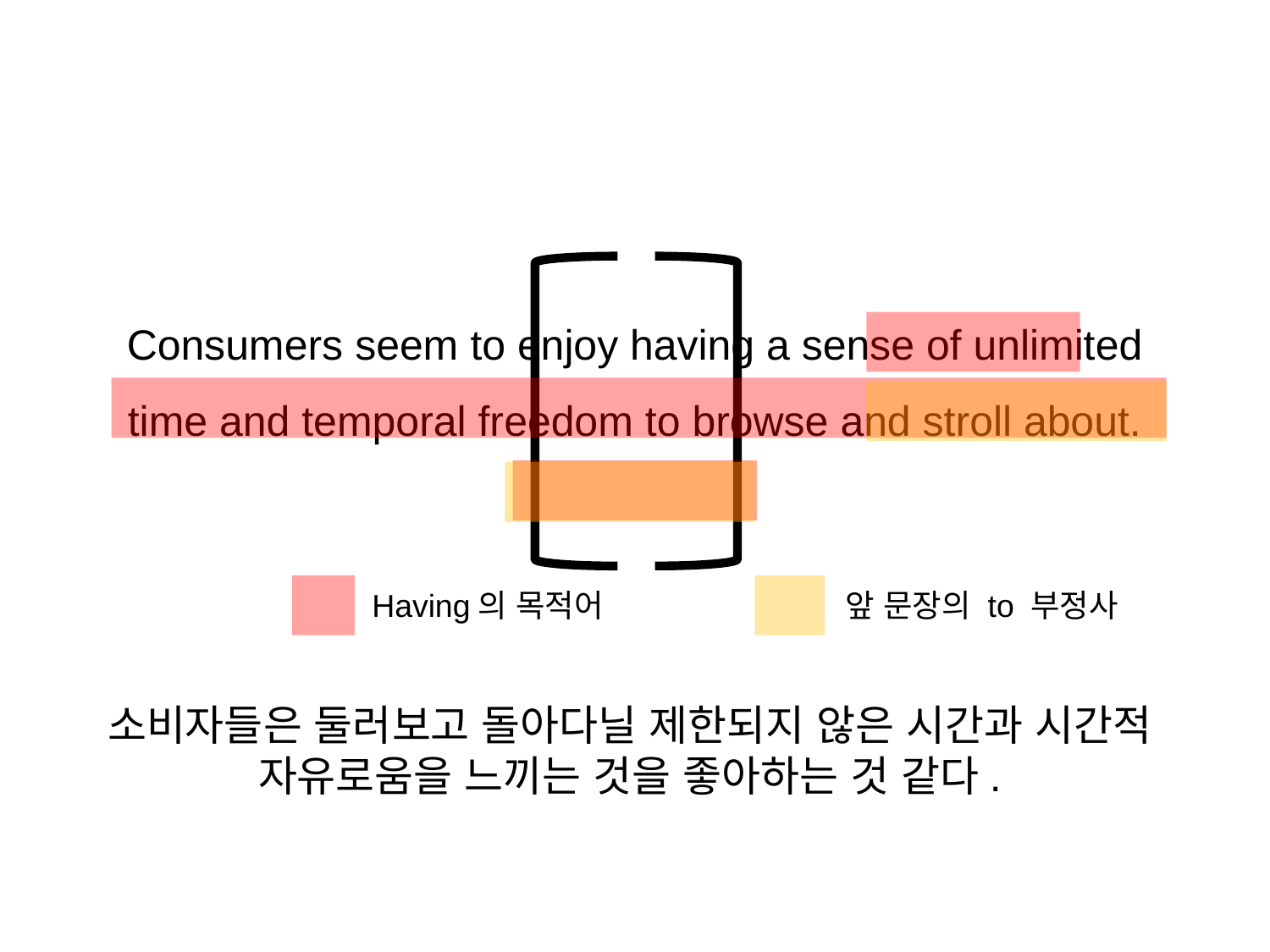

Consumers seem to enjoy having a sense of unlimited time and temporal freedom to browse and stroll about.

Having의 목적어
앞 문장의 to 부정사
소비자들은 둘러보고 돌아다닐 제한되지 않은 시간과 시간적 자유로움을 느끼는 것을 좋아하는 것 같다.